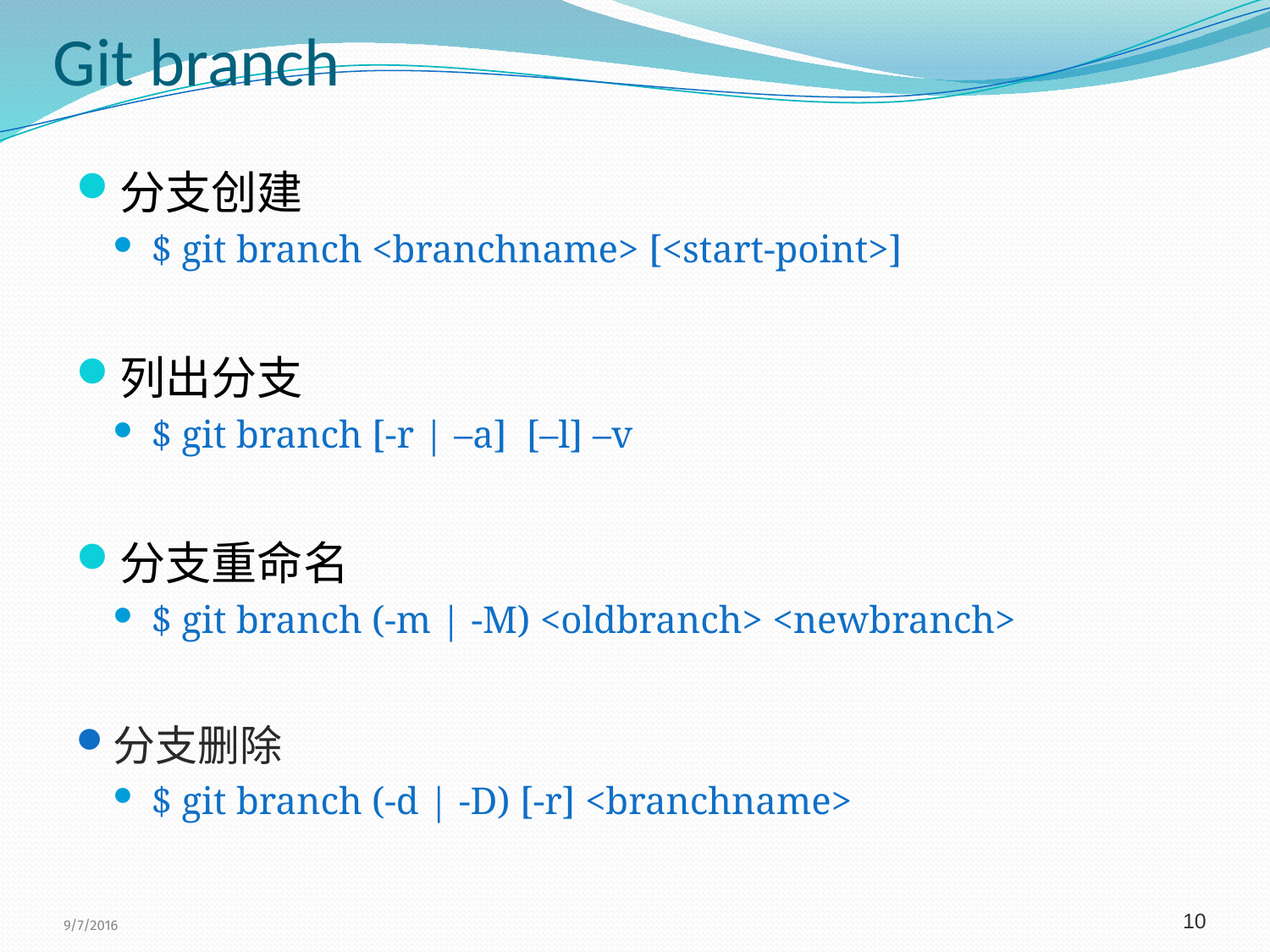

# Git branch
分支创建
$ git branch <branchname> [<start-point>]

列出分支
$ git branch [-r | –a]  [–l] –v

分支重命名
$ git branch (-m | -M) <oldbranch> <newbranch>

分支删除
$ git branch (-d | -D) [-r] <branchname>
9/7/2016
10